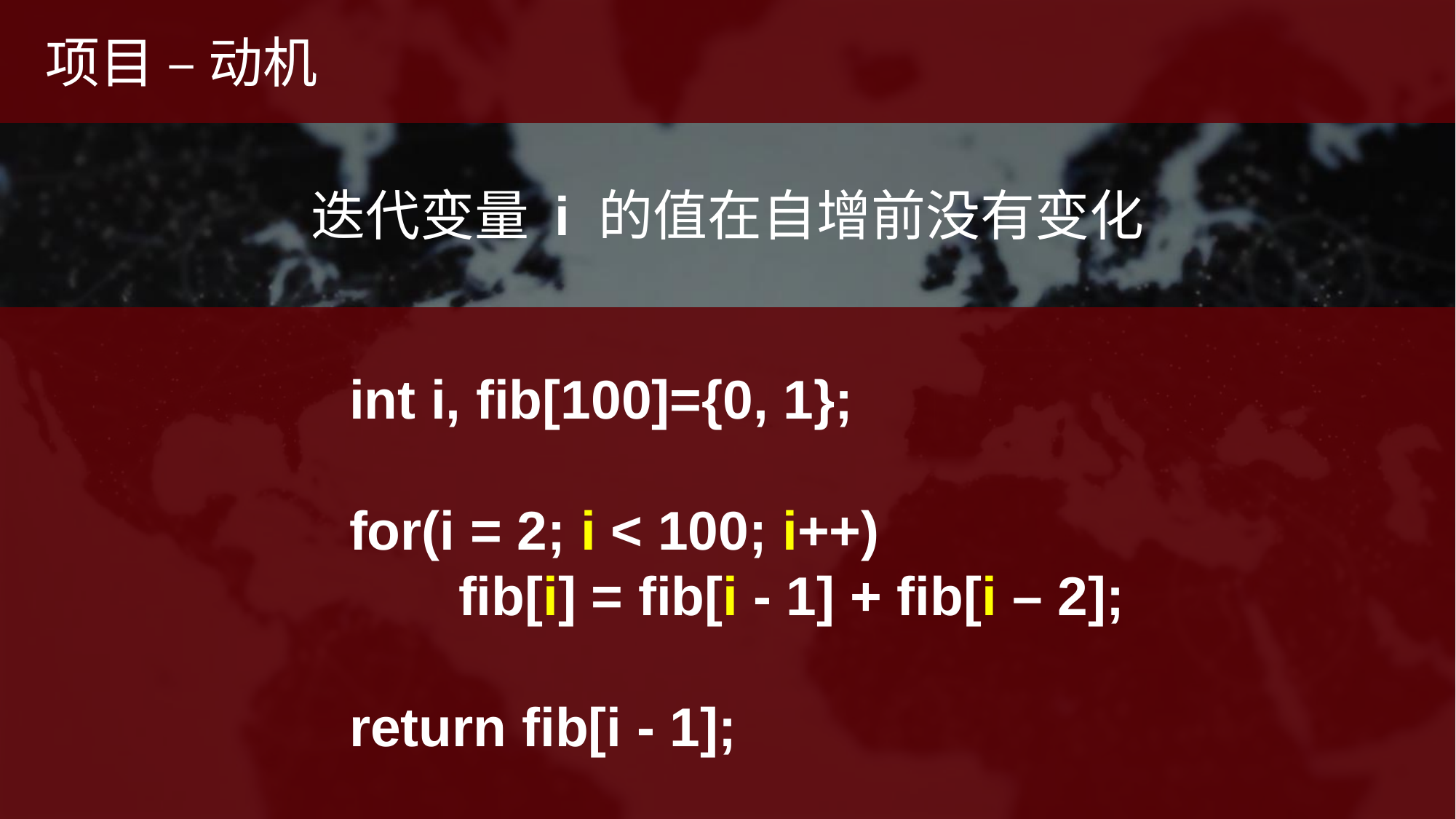

项目 – 动机
迭代变量 i 的值在自增前没有变化

int i, fib[100]={0, 1};

for(i = 2; i < 100; i++)
	fib[i] = fib[i - 1] + fib[i – 2];

return fib[i - 1];